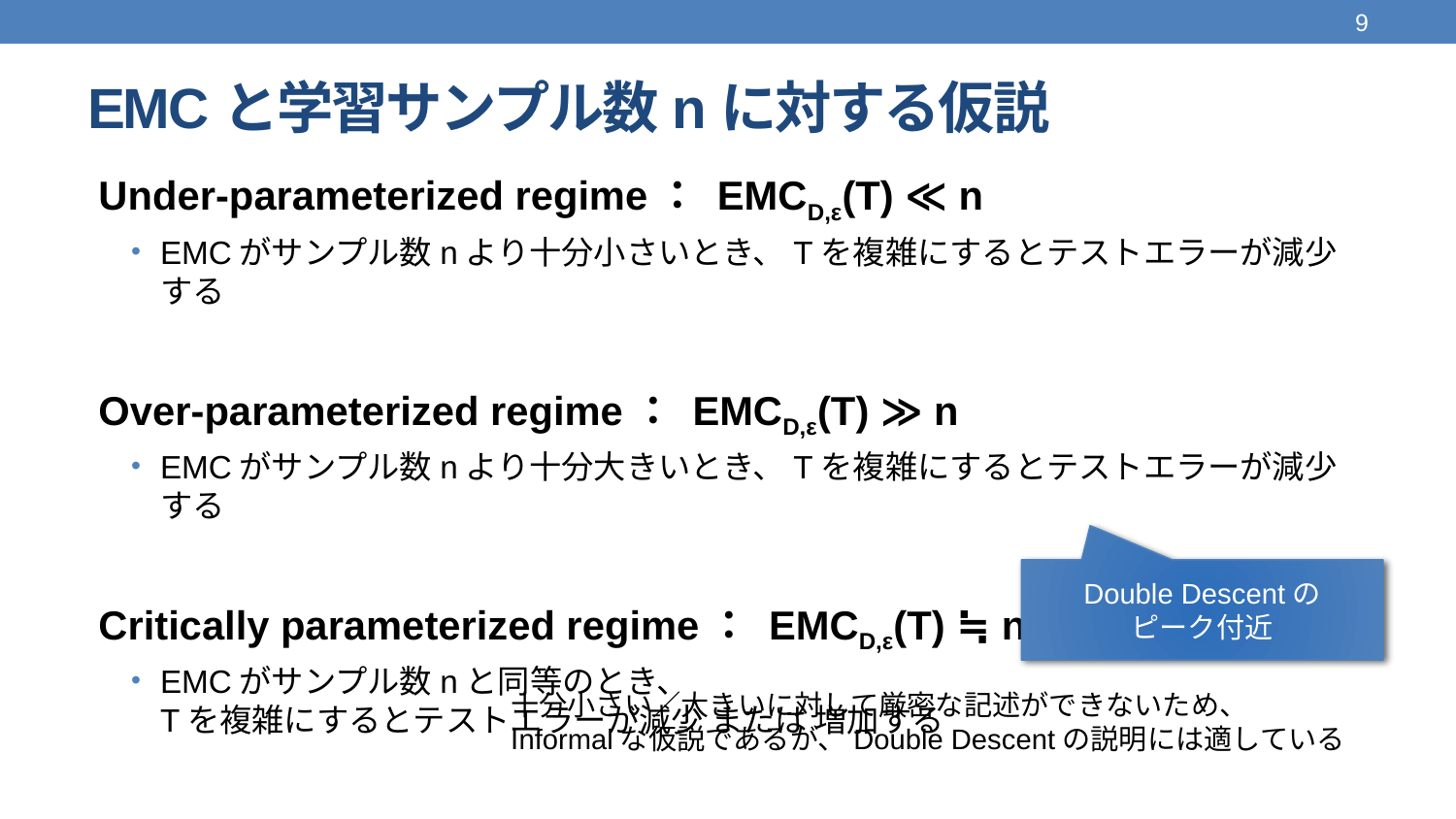

9
# EMCと学習サンプル数nに対する仮説
 Under-parameterized regime： EMCD,ε(T) ≪ n
EMCがサンプル数nより十分小さいとき、Tを複雑にするとテストエラーが減少する

 Over-parameterized regime： EMCD,ε(T) ≫ n
EMCがサンプル数nより十分大きいとき、Tを複雑にするとテストエラーが減少する

 Critically parameterized regime： EMCD,ε(T) ≒ n
EMCがサンプル数nと同等のとき、
Tを複雑にするとテストエラーが減少 または 増加する
Double Descentの
ピーク付近
十分小さい／大きいに対して厳密な記述ができないため、
Informalな仮説であるが、Double Descentの説明には適している